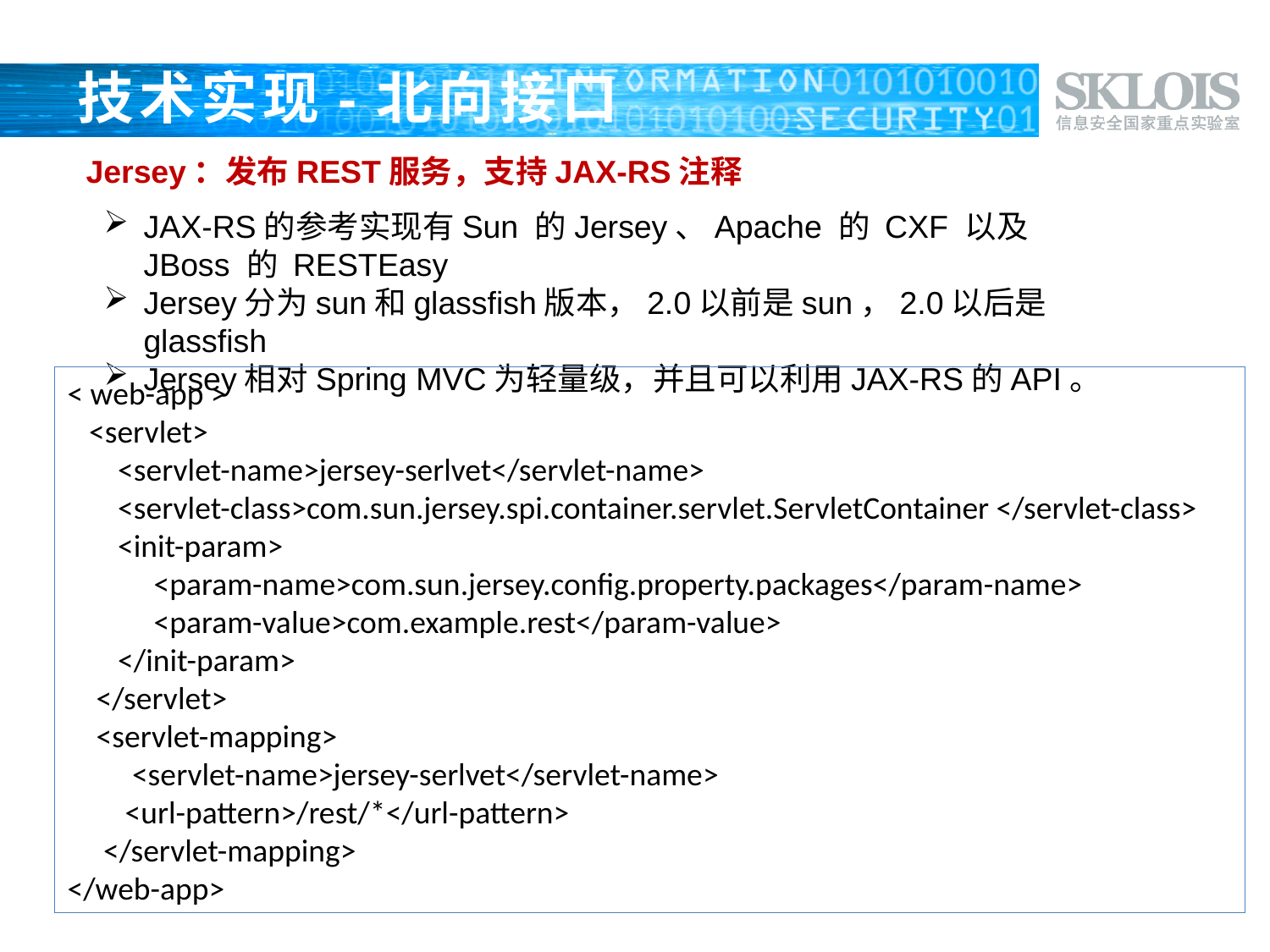

# 技术实现-北向接口
Jersey：发布REST服务，支持JAX-RS注释
JAX-RS的参考实现有Sun 的Jersey、Apache 的 CXF 以及 JBoss 的 RESTEasy
Jersey分为sun和glassfish版本，2.0以前是sun，2.0以后是glassfish
Jersey相对Spring MVC为轻量级，并且可以利用JAX-RS的API。
< web-app >
   <servlet>
       <servlet-name>jersey-serlvet</servlet-name>
       <servlet-class>com.sun.jersey.spi.container.servlet.ServletContainer </servlet-class>
       <init-param>
            <param-name>com.sun.jersey.config.property.packages</param-name>
            <param-value>com.example.rest</param-value>
       </init-param>
    </servlet>
    <servlet-mapping>
         <servlet-name>jersey-serlvet</servlet-name>
        <url-pattern>/rest/*</url-pattern>
     </servlet-mapping>
</web-app>